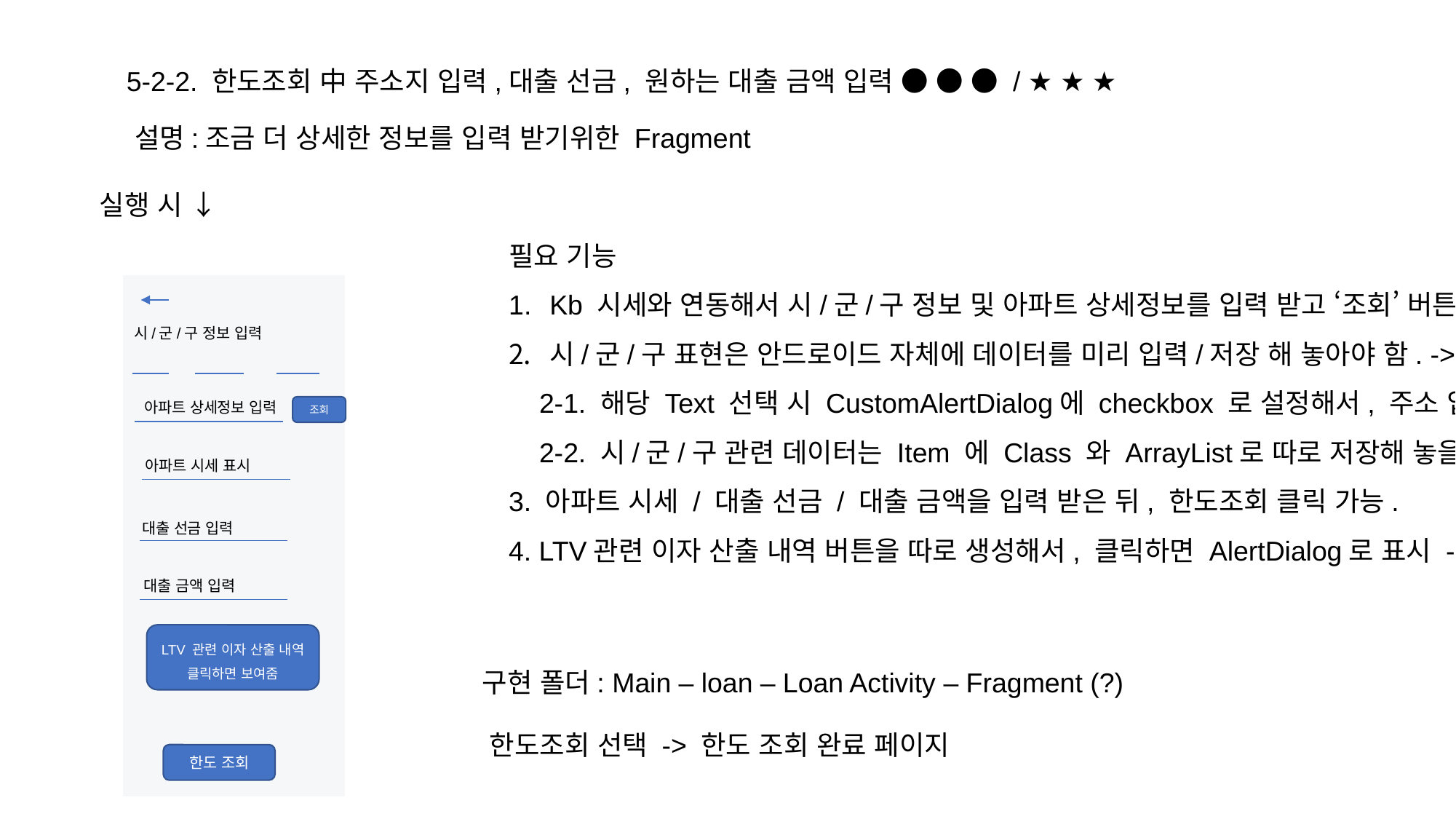

5-2-2. 한도조회 中 주소지 입력,대출 선금, 원하는 대출 금액 입력 ● ● ● / ★ ★ ★
설명:조금 더 상세한 정보를 입력 받기위한 Fragment
실행 시 ↓
필요 기능
Kb 시세와 연동해서 시/군/구 정보 및 아파트 상세정보를 입력 받고 ‘조회’ 버튼 클릭 시 매매가 표시
시/군/구 표현은 안드로이드 자체에 데이터를 미리 입력/저장 해 놓아야 함. -> 팀장님한테 정보 받기
    2-1. 해당 Text 선택 시 CustomAlertDialog에 checkbox 로 설정해서, 주소 입력 받는 식으로 표현
    2-2. 시/군/구 관련 데이터는 Item 에 Class 와 ArrayList로 따로 저장해 놓을 것.
3. 아파트 시세 / 대출 선금 / 대출 금액을 입력 받은 뒤, 한도조회 클릭 가능.
4. LTV관련 이자 산출 내역 버튼을 따로 생성해서, 클릭하면 AlertDialog로 표시 -> 관련 정보 제작 필요

시/군/구 정보 입력
아파트 상세정보 입력
조회
아파트 시세 표시
대출 선금 입력
대출 금액 입력
LTV 관련 이자 산출 내역 클릭하면 보여줌
구현 폴더: Main – loan – Loan Activity – Fragment (?)
한도조회 선택 -> 한도 조회 완료 페이지
한도 조회